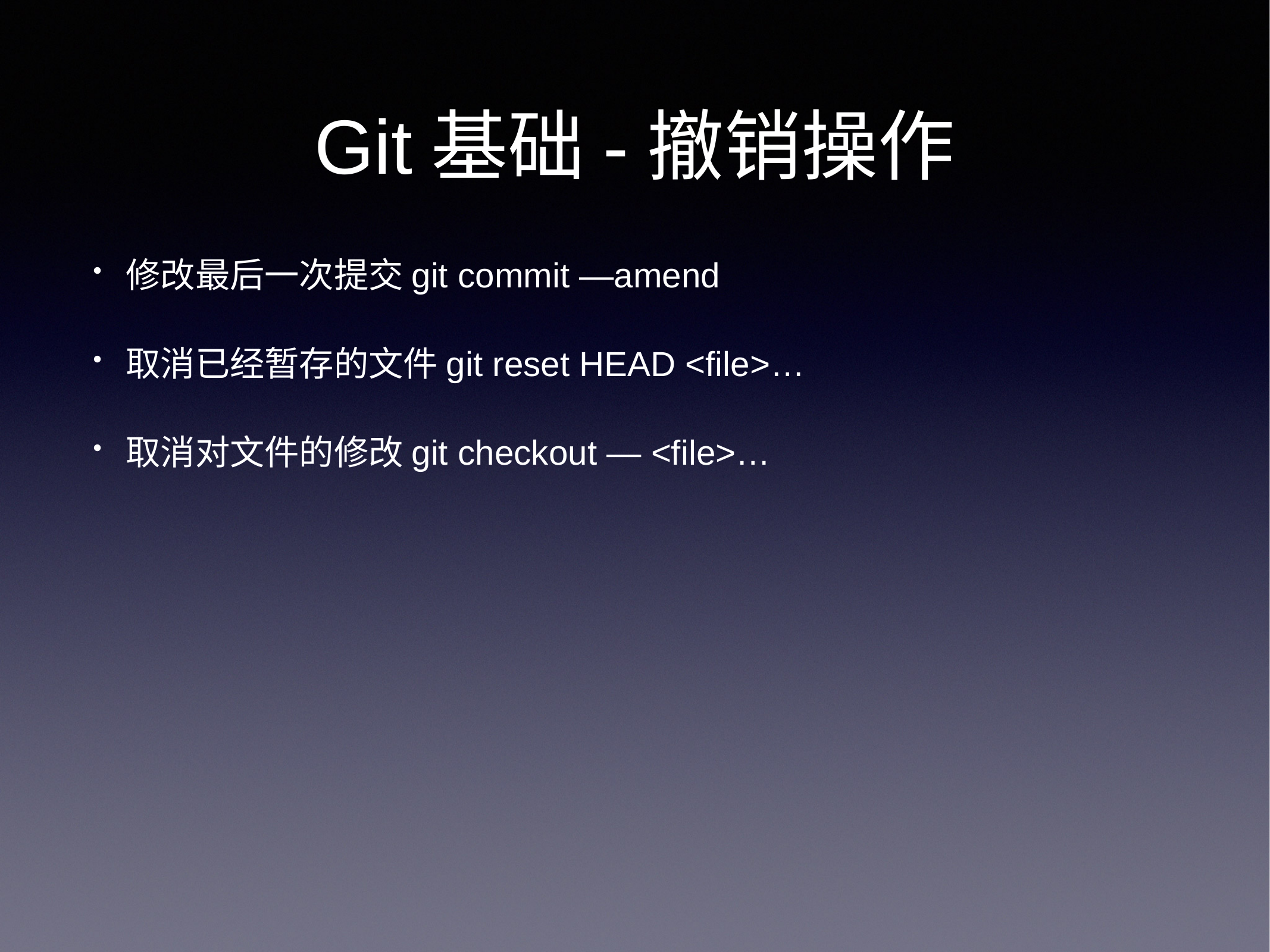

# Git基础-撤销操作
修改最后一次提交git commit —amend
取消已经暂存的文件git reset HEAD <file>…
取消对文件的修改git checkout — <file>…